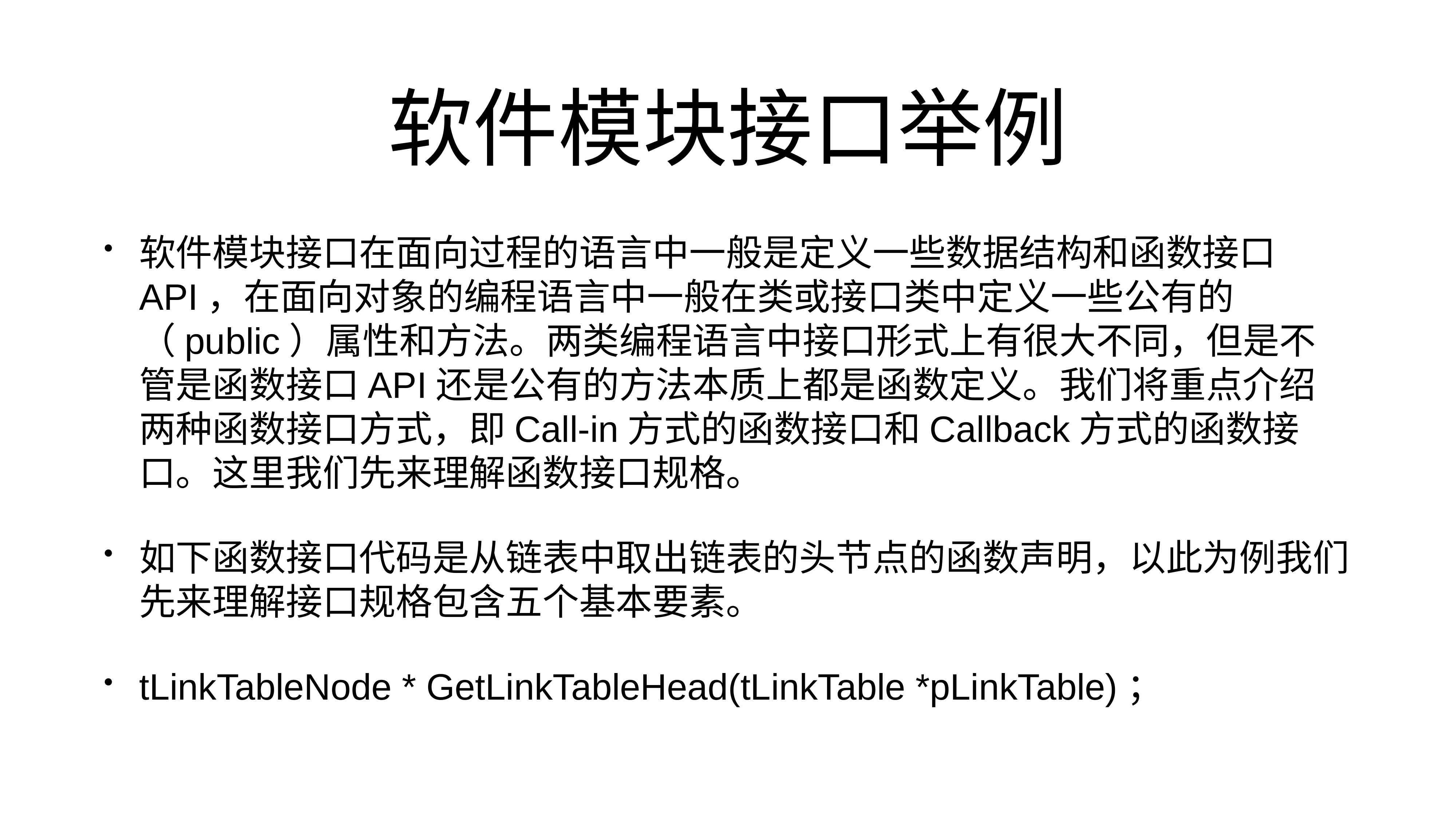

# 软件模块接口举例
软件模块接口在面向过程的语言中一般是定义一些数据结构和函数接口API，在面向对象的编程语言中一般在类或接口类中定义一些公有的（public）属性和方法。两类编程语言中接口形式上有很大不同，但是不管是函数接口API还是公有的方法本质上都是函数定义。我们将重点介绍两种函数接口方式，即Call-in方式的函数接口和Callback方式的函数接口。这里我们先来理解函数接口规格。
如下函数接口代码是从链表中取出链表的头节点的函数声明，以此为例我们先来理解接口规格包含五个基本要素。
tLinkTableNode * GetLinkTableHead(tLinkTable *pLinkTable)；